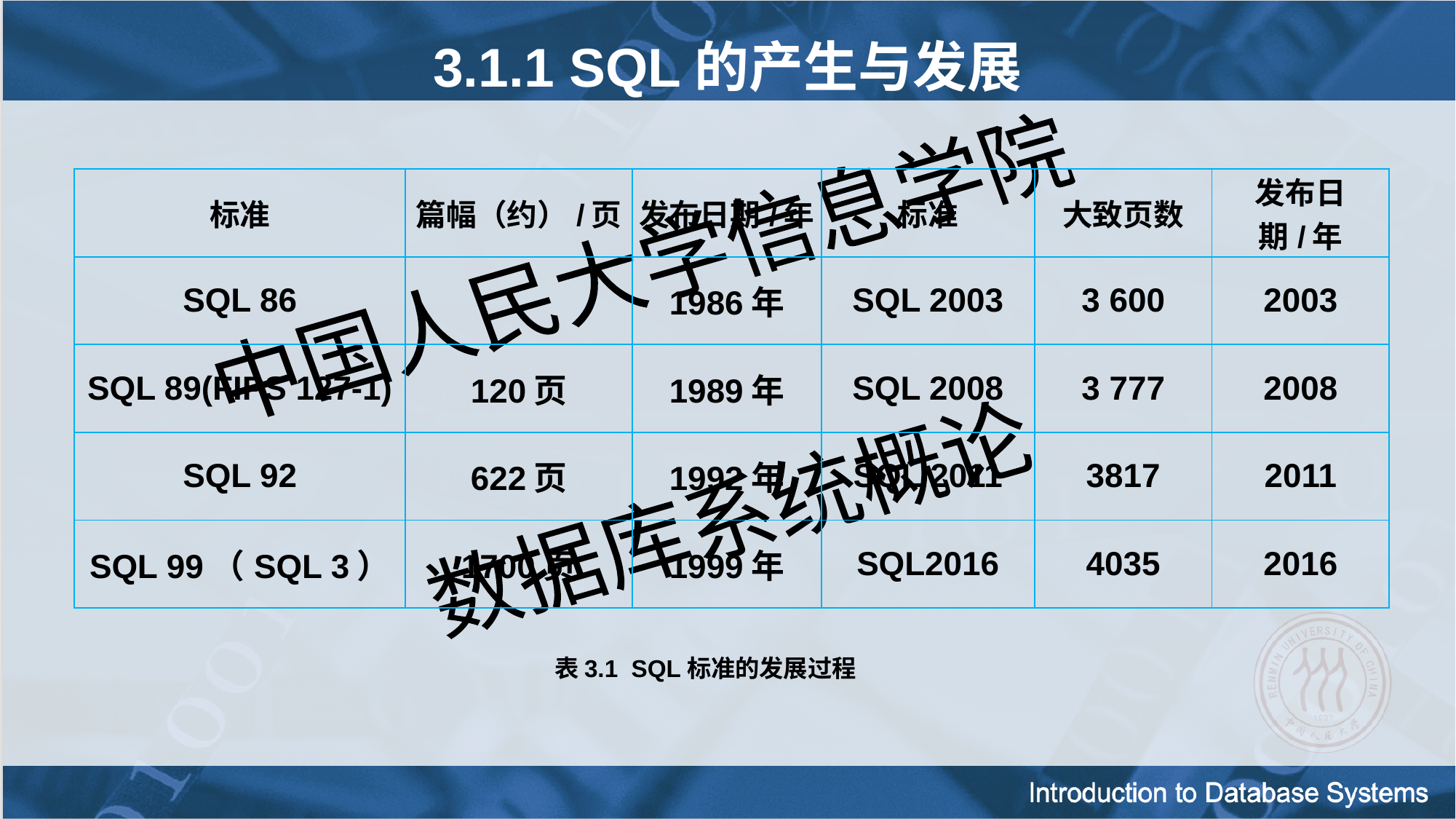

3.1.1 SQL的产生与发展
| 标准 | 篇幅（约）/页 | 发布日期/年 | 标准 | 大致页数 | 发布日期/年 |
| --- | --- | --- | --- | --- | --- |
| SQL 86 |  | 1986年 | SQL 2003 | 3 600 | 2003 |
| SQL 89(FIPS 127-1) | 120页 | 1989年 | SQL 2008 | 3 777 | 2008 |
| SQL 92 | 622页 | 1992年 | SQL 2011 | 3817 | 2011 |
| SQL 99（SQL 3） | 1700页 | 1999年 | SQL2016 | 4035 | 2016 |
表3.1  SQL标准的发展过程